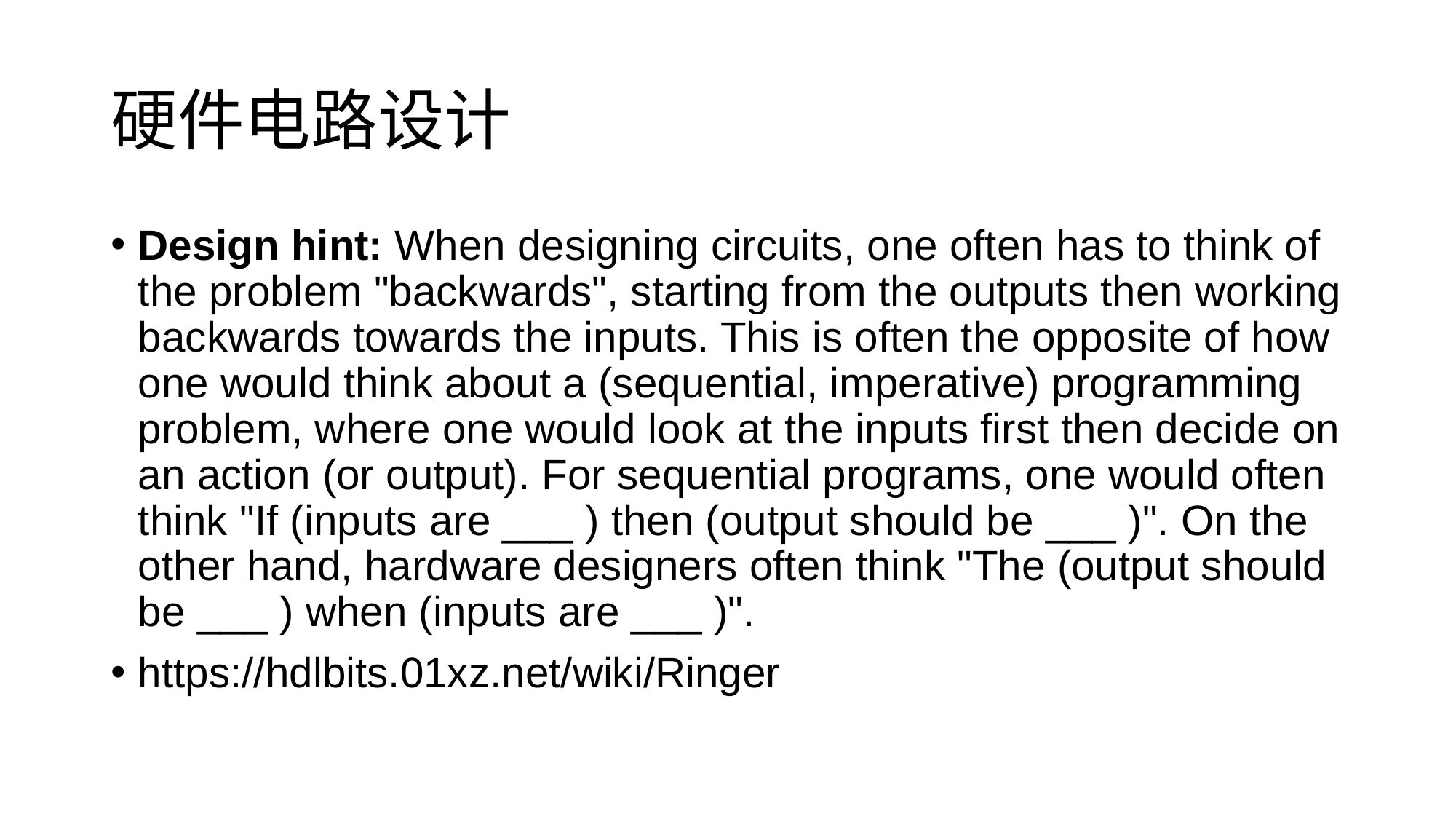

# 硬件电路设计
Design hint: When designing circuits, one often has to think of the problem "backwards", starting from the outputs then working backwards towards the inputs. This is often the opposite of how one would think about a (sequential, imperative) programming problem, where one would look at the inputs first then decide on an action (or output). For sequential programs, one would often think "If (inputs are ___ ) then (output should be ___ )". On the other hand, hardware designers often think "The (output should be ___ ) when (inputs are ___ )".
https://hdlbits.01xz.net/wiki/Ringer